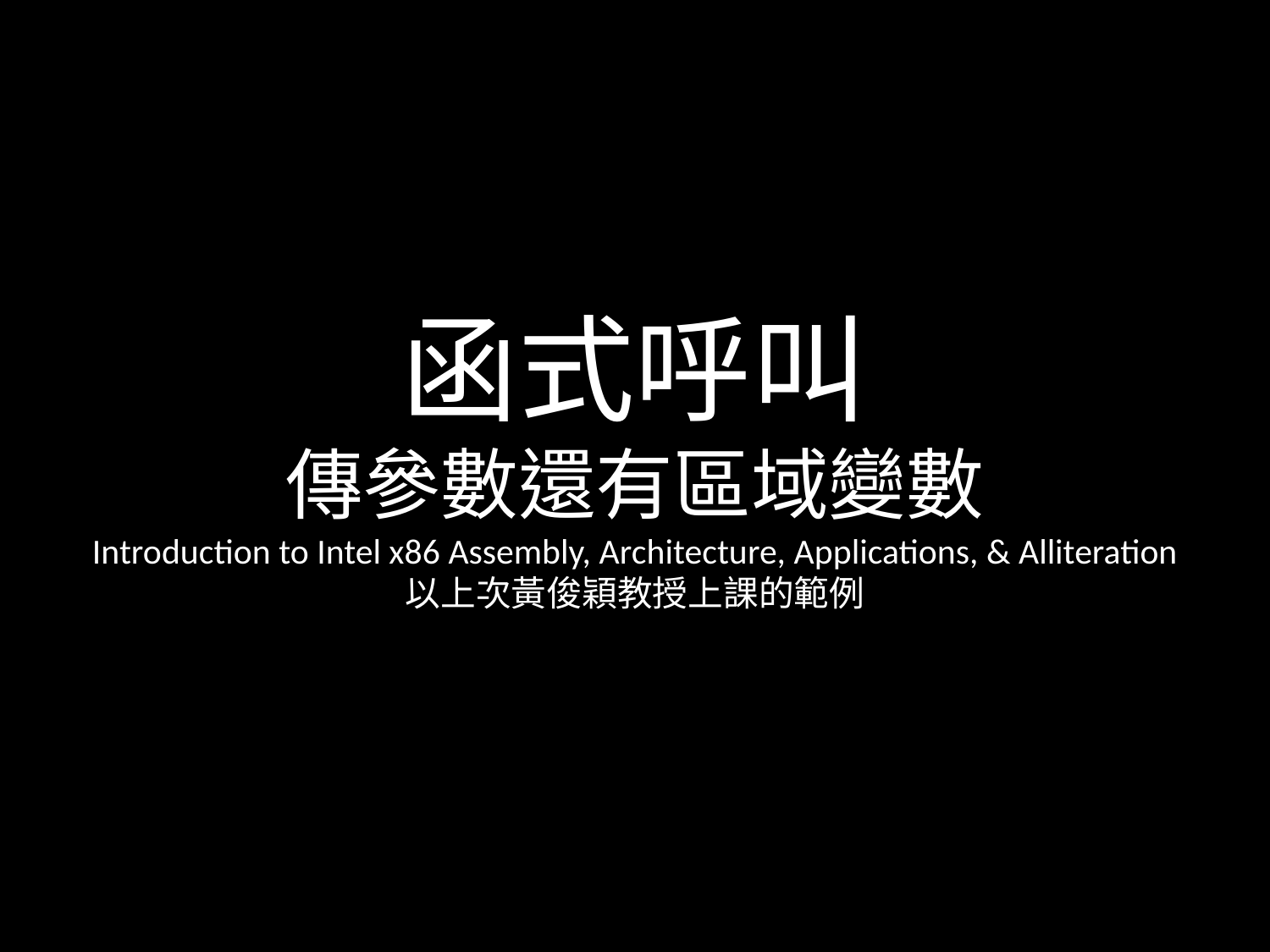

函式呼叫
傳參數還有區域變數
Introduction to Intel x86 Assembly, Architecture, Applications, & Alliteration
以上次黃俊穎教授上課的範例

#